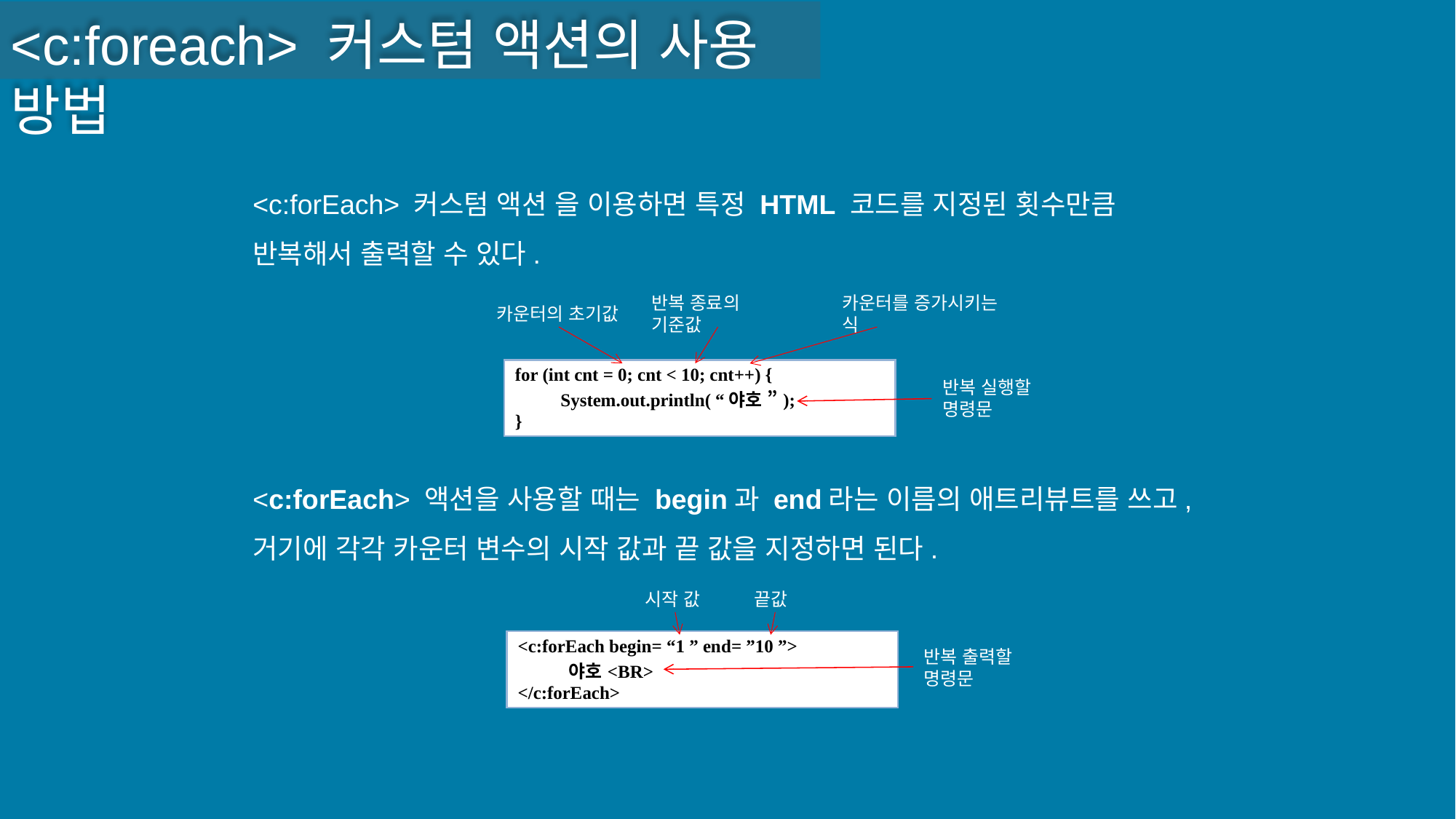

<c:foreach> 커스텀 액션의 사용 방법
<c:forEach> 커스텀 액션 을 이용하면 특정 HTML 코드를 지정된 횟수만큼 반복해서 출력할 수 있다.

<c:forEach> 액션을 사용할 때는 begin과 end라는 이름의 애트리뷰트를 쓰고, 거기에 각각 카운터 변수의 시작 값과 끝 값을 지정하면 된다.
카운터의 초기값
반복 종료의 기준값
카운터를 증가시키는 식
| for (int cnt = 0; cnt < 10; cnt++) { System.out.println( “야호 ”); } |
| --- |
반복 실행할 명령문
시작 값
끝값
| <c:forEach begin= “1 ” end= ”10 ”> 야호<BR> </c:forEach> |
| --- |
반복 출력할 명령문